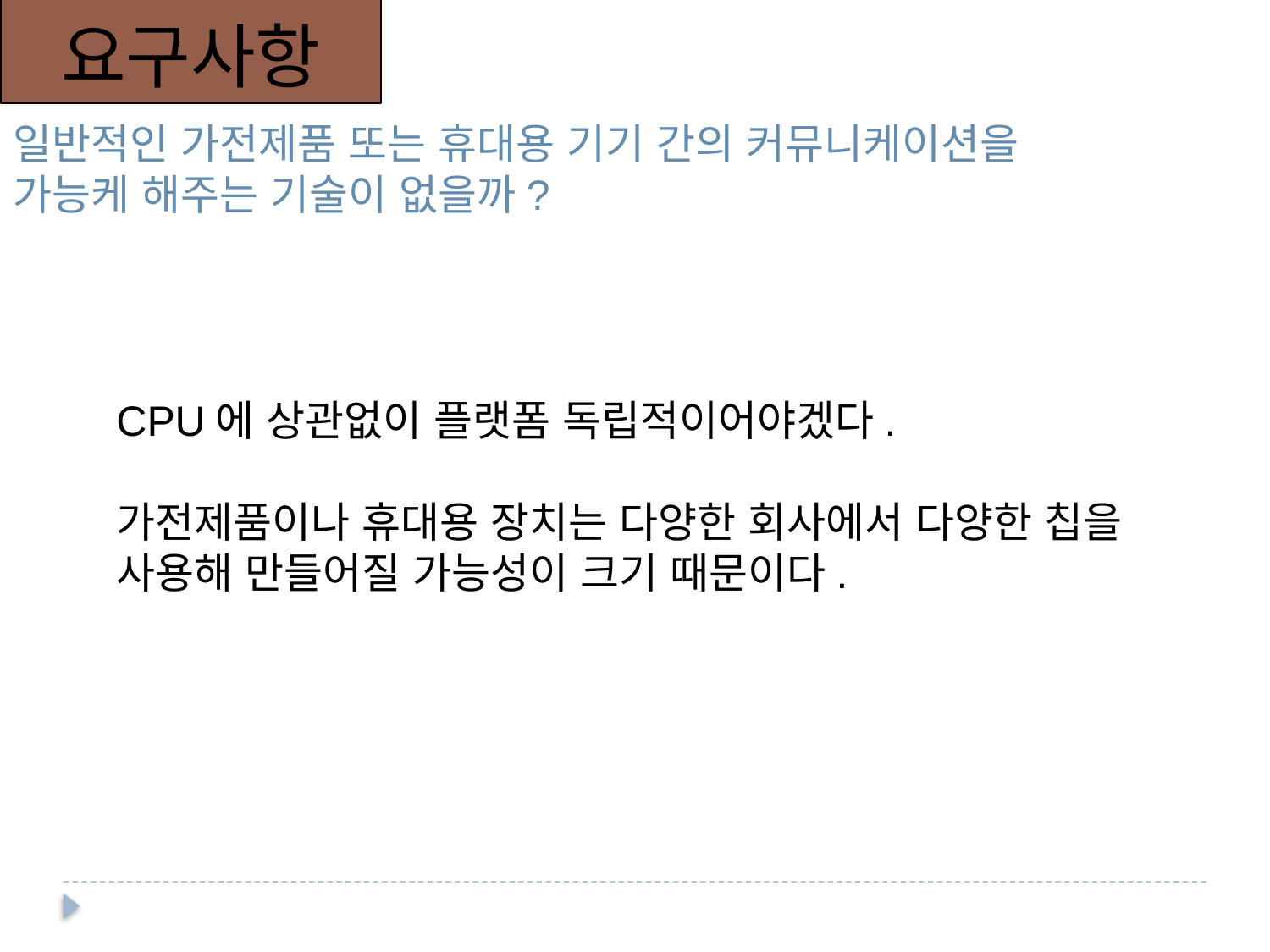

요구사항
일반적인 가전제품 또는 휴대용 기기 간의 커뮤니케이션을 가능케 해주는 기술이 없을까?
CPU에 상관없이 플랫폼 독립적이어야겠다.

가전제품이나 휴대용 장치는 다양한 회사에서 다양한 칩을 사용해 만들어질 가능성이 크기 때문이다.